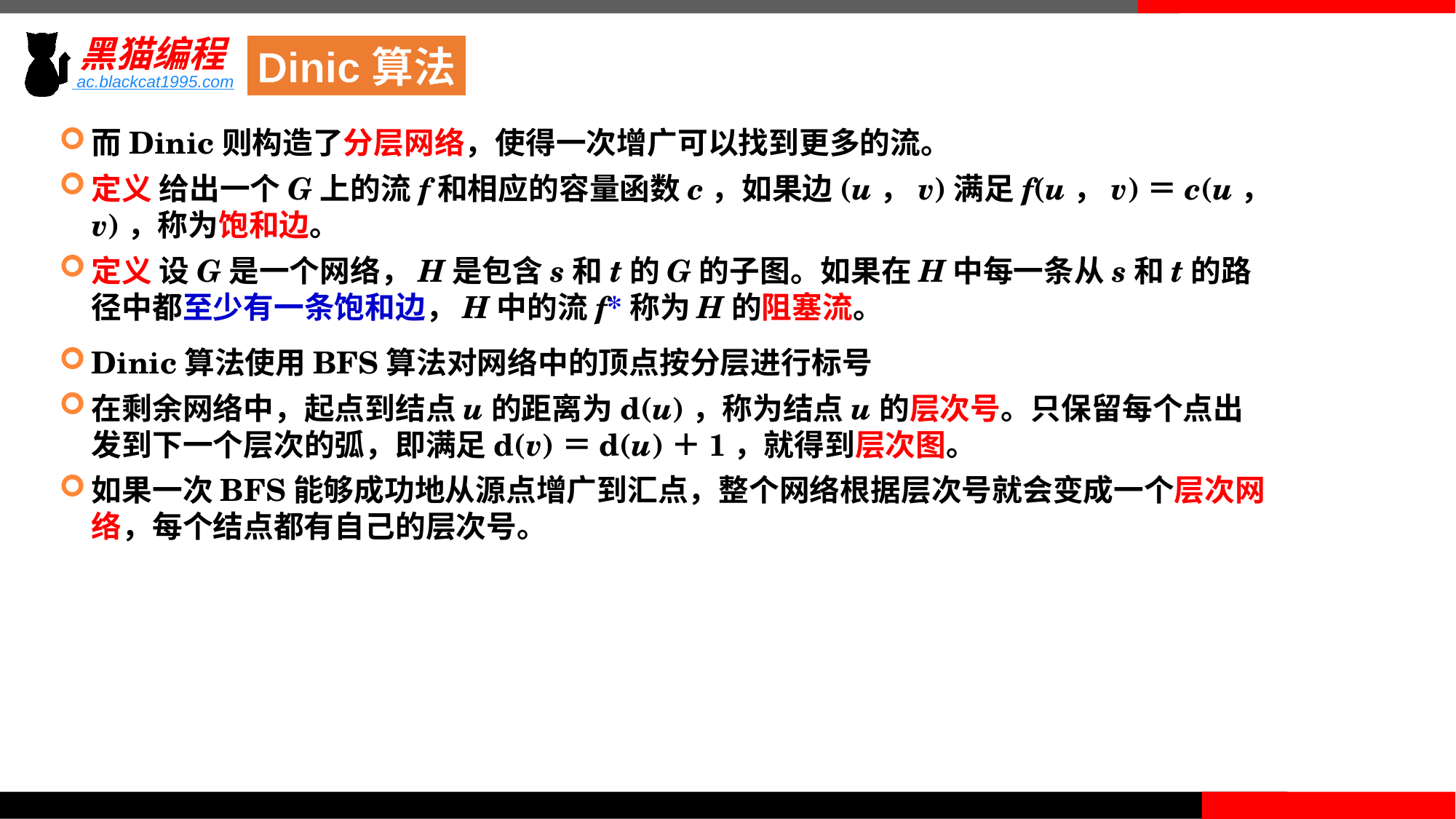

Dinic算法
而Dinic则构造了分层网络，使得一次增广可以找到更多的流。
定义 给出一个G上的流f和相应的容量函数c，如果边(u，v)满足f(u，v)＝c(u，v)，称为饱和边。
定义 设G是一个网络，H是包含s和t的G的子图。如果在H中每一条从s和t的路径中都至少有一条饱和边，H中的流f*称为H的阻塞流。
Dinic算法使用BFS算法对网络中的顶点按分层进行标号
在剩余网络中，起点到结点u的距离为d(u)，称为结点u的层次号。只保留每个点出发到下一个层次的弧，即满足d(v)＝d(u)＋1，就得到层次图。
如果一次BFS能够成功地从源点增广到汇点，整个网络根据层次号就会变成一个层次网络，每个结点都有自己的层次号。